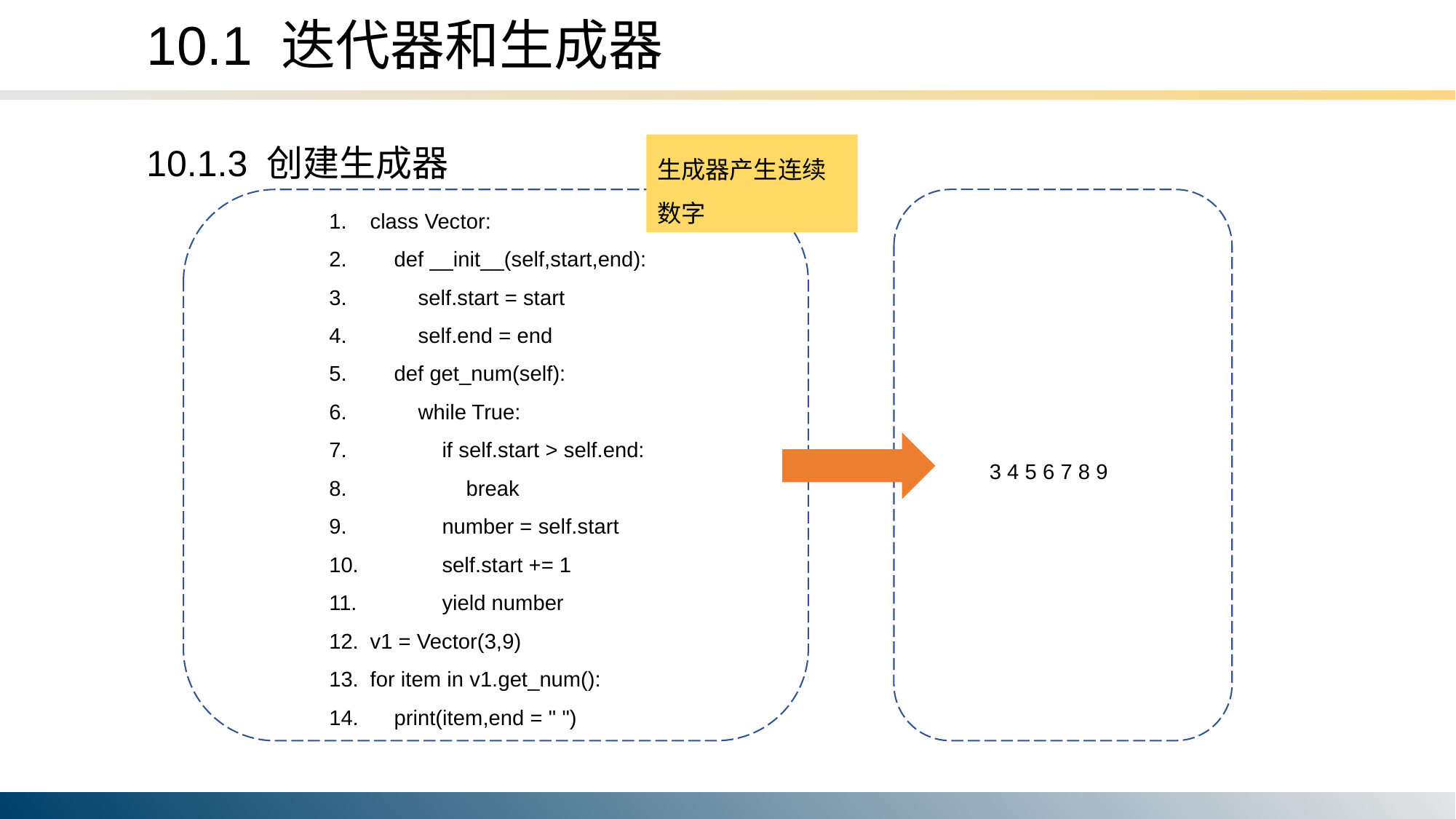

10.1 迭代器和生成器
10.1.3 创建生成器
生成器产生连续数字

class Vector:
    def __init__(self,start,end):
        self.start = start
        self.end = end
    def get_num(self):
        while True:
            if self.start > self.end:
                break
            number = self.start
            self.start += 1
            yield number
v1 = Vector(3,9)
for item in v1.get_num():
    print(item,end = " ")

3 4 5 6 7 8 9